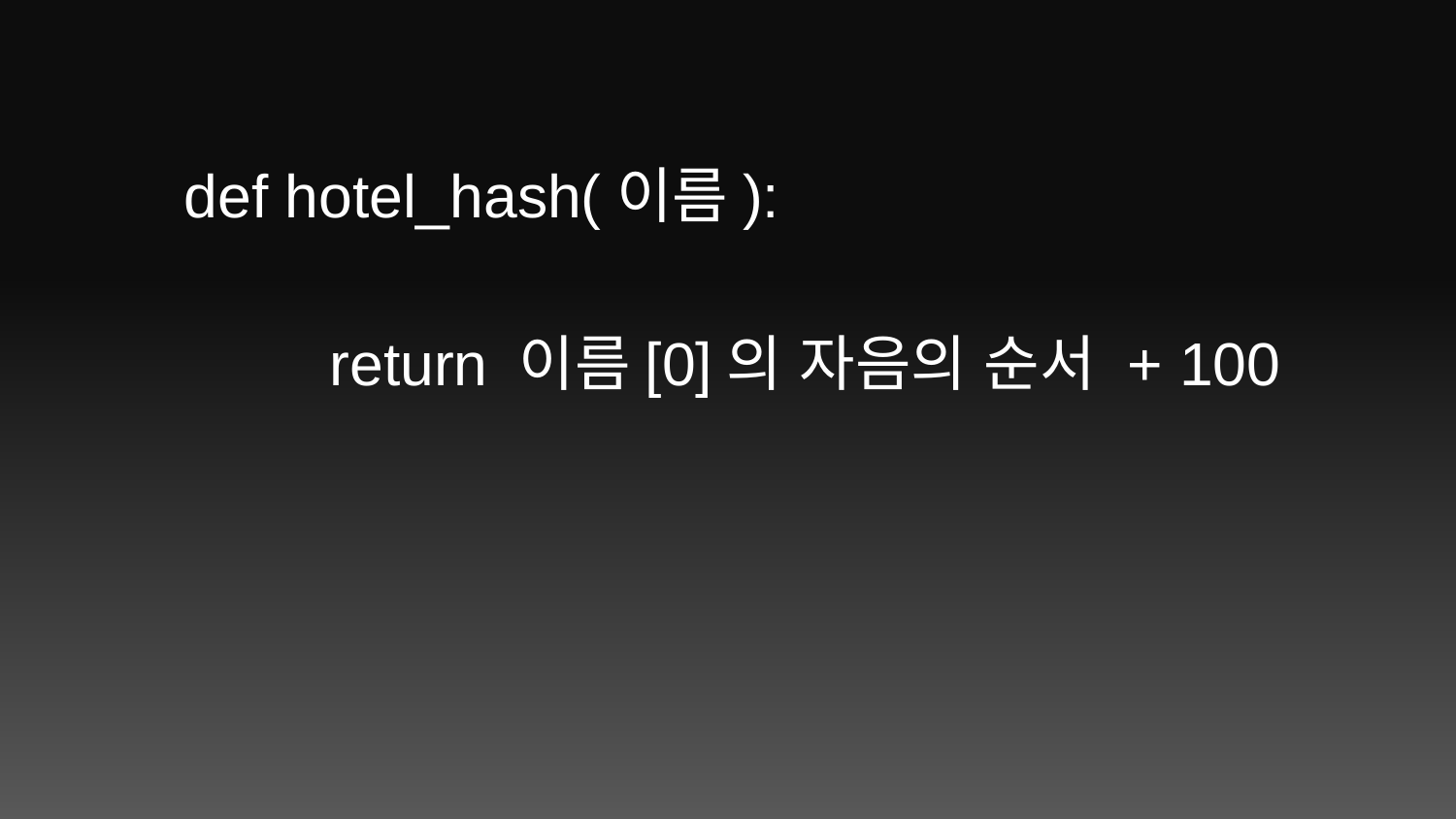

def hotel_hash(이름):

	return 이름[0]의 자음의 순서 + 100